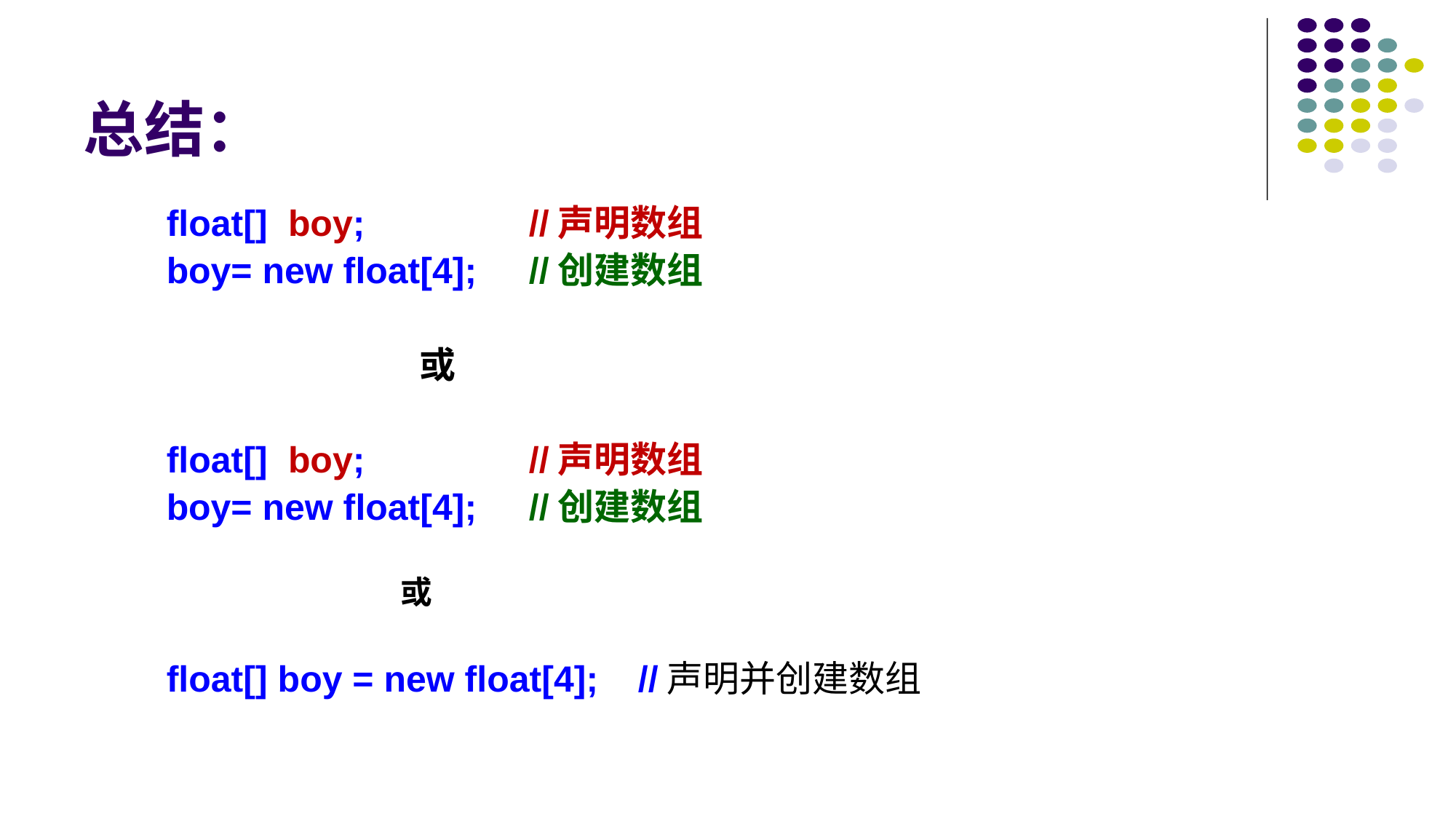

# 总结：
float[]  boy;  		//声明数组
boy= new float[4]; 	//创建数组

			或

float[]  boy;  		//声明数组
boy= new float[4]; 	//创建数组

或

float[] boy = new float[4];	//声明并创建数组

63